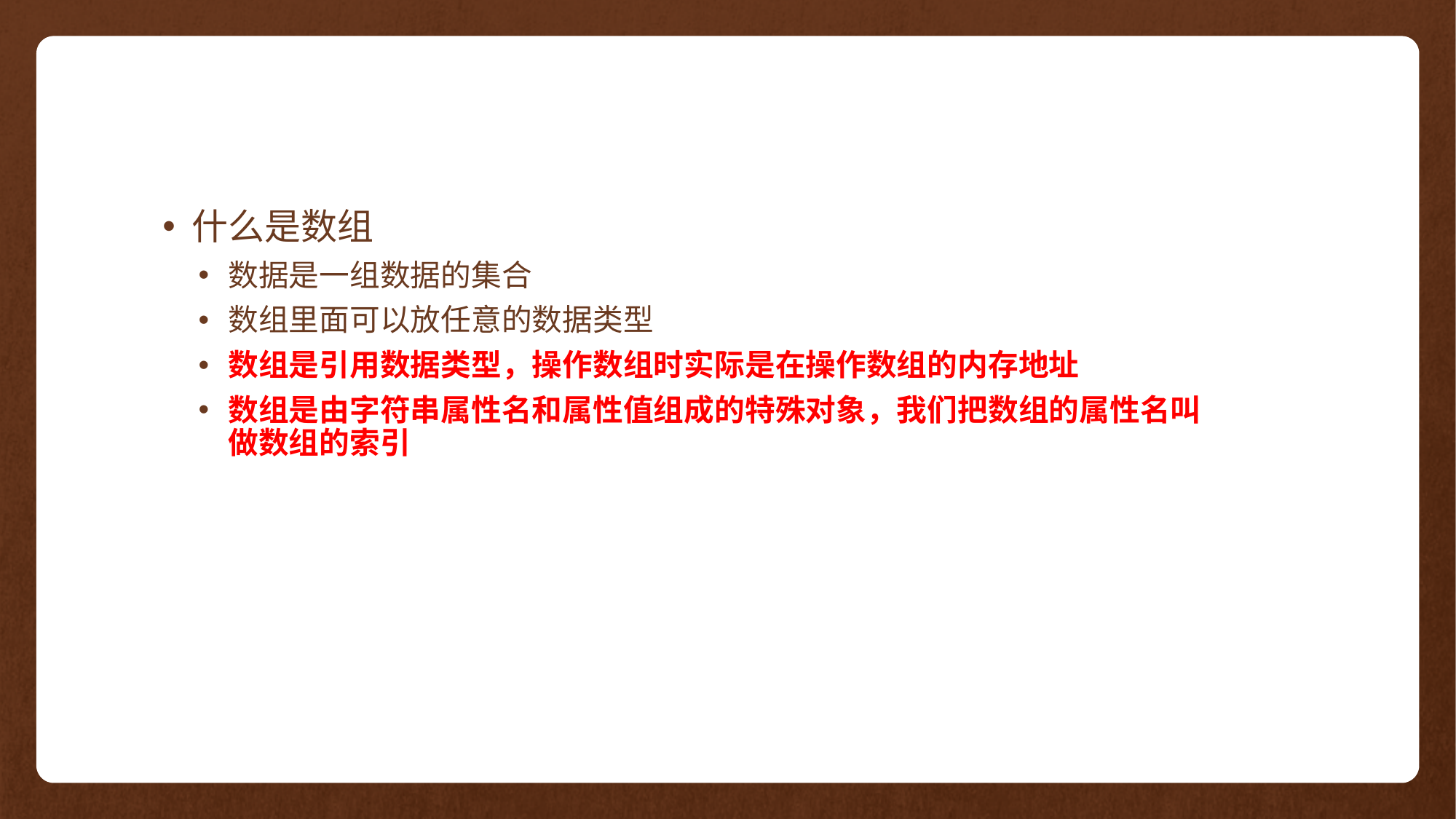

什么是数组
数据是一组数据的集合
数组里面可以放任意的数据类型
数组是引用数据类型，操作数组时实际是在操作数组的内存地址
数组是由字符串属性名和属性值组成的特殊对象，我们把数组的属性名叫做数组的索引